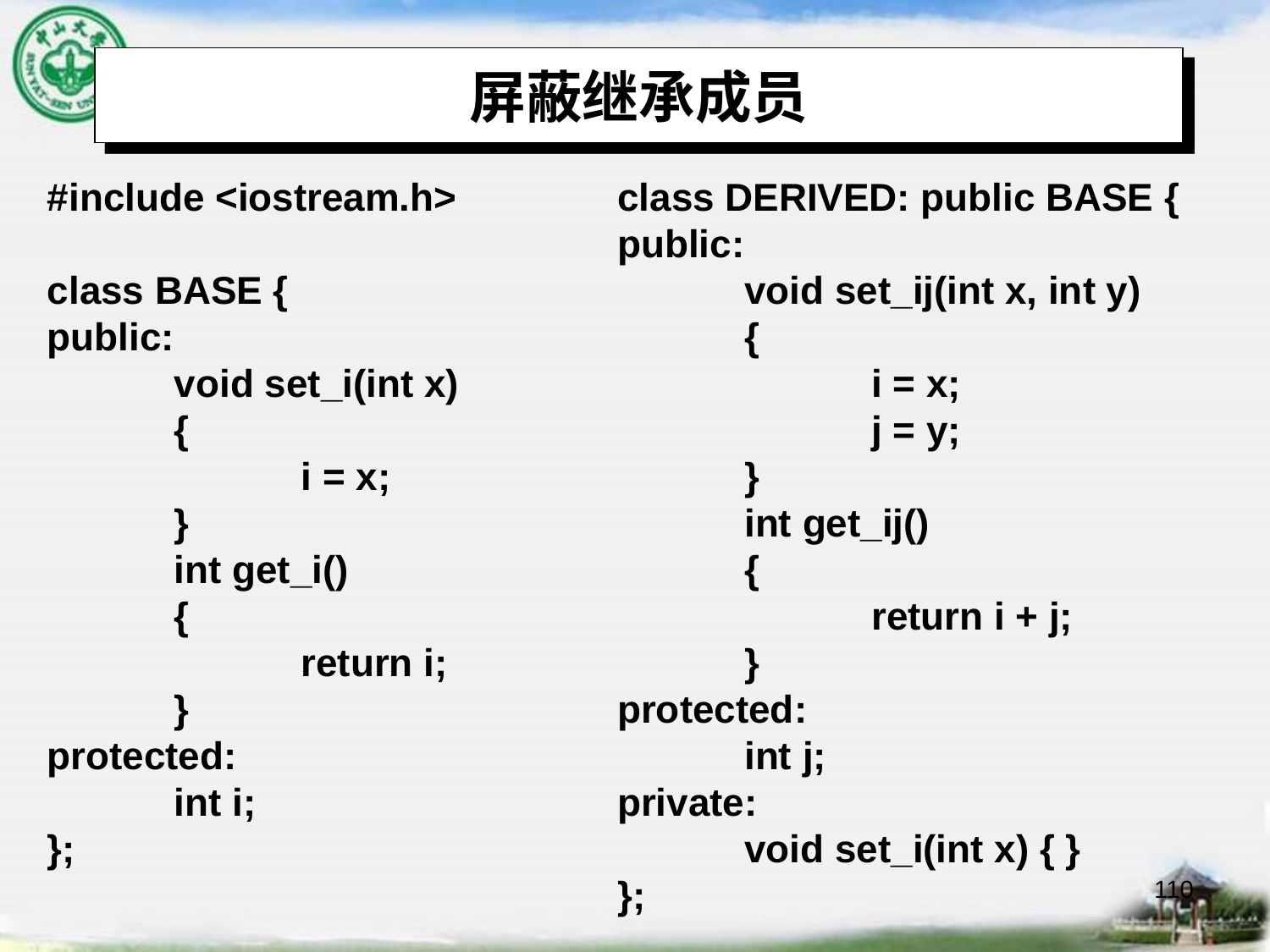

# 屏蔽继承成员
#include <iostream.h>

class BASE {
public:
	void set_i(int x)
	{
		i = x;
	}
	int get_i()
	{
		return i;
	}
protected:
	int i;
};
class DERIVED: public BASE {
public:
	void set_ij(int x, int y)
	{
		i = x;
		j = y;
	}
	int get_ij()
	{
		return i + j;
	}
protected:
	int j;
private:
	void set_i(int x) { }
};
110